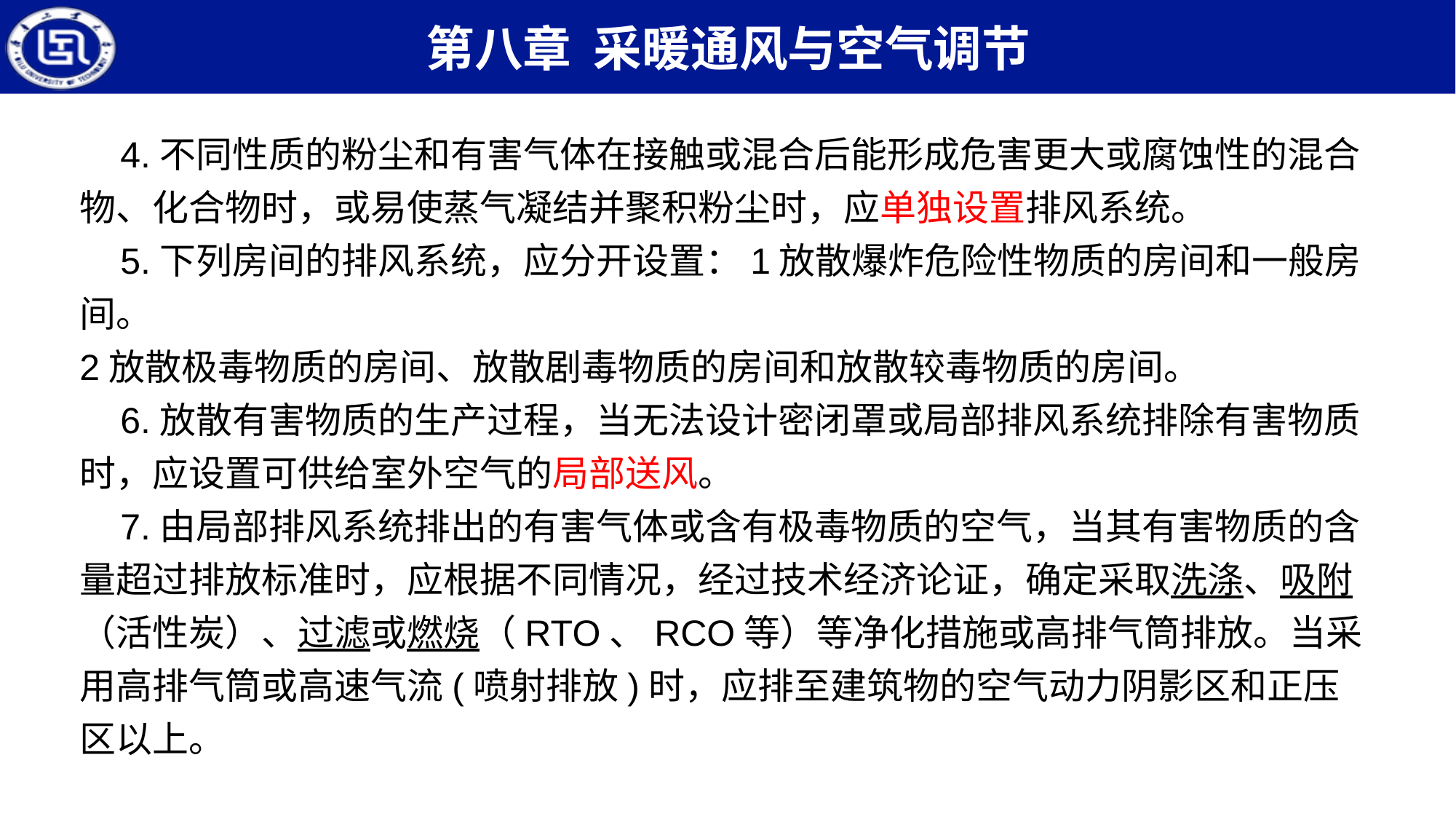

4.不同性质的粉尘和有害气体在接触或混合后能形成危害更大或腐蚀性的混合物、化合物时，或易使蒸气凝结并聚积粉尘时，应单独设置排风系统。
    5.下列房间的排风系统，应分开设置：1放散爆炸危险性物质的房间和一般房间。
2放散极毒物质的房间、放散剧毒物质的房间和放散较毒物质的房间。
    6.放散有害物质的生产过程，当无法设计密闭罩或局部排风系统排除有害物质时，应设置可供给室外空气的局部送风。
    7.由局部排风系统排出的有害气体或含有极毒物质的空气，当其有害物质的含量超过排放标准时，应根据不同情况，经过技术经济论证，确定采取洗涤、吸附（活性炭）、过滤或燃烧（RTO、RCO等）等净化措施或高排气筒排放。当采用高排气筒或高速气流(喷射排放)时，应排至建筑物的空气动力阴影区和正压区以上。